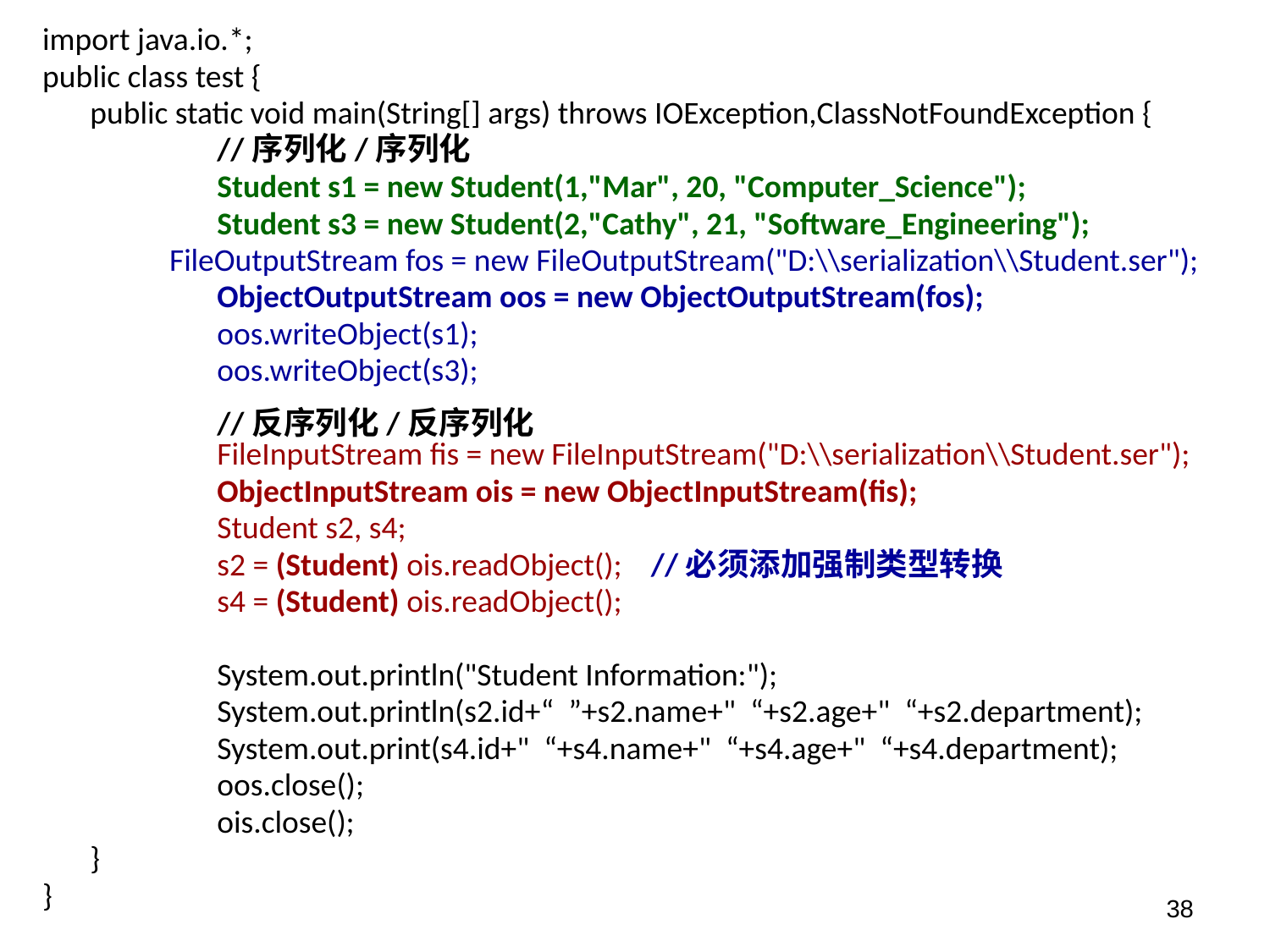

import java.io.*;
public class test {
	public static void main(String[] args) throws IOException,ClassNotFoundException {
		//序列化/序列化
		Student s1 = new Student(1,"Mar", 20, "Computer_Science");
		Student s3 = new Student(2,"Cathy", 21, "Software_Engineering");
	           FileOutputStream fos = new FileOutputStream("D:\\serialization\\Student.ser");
		ObjectOutputStream oos = new ObjectOutputStream(fos);
		oos.writeObject(s1);
		oos.writeObject(s3);

		//反序列化/反序列化
	FileInputStream fis = new FileInputStream("D:\\serialization\\Student.ser");
		ObjectInputStream ois = new ObjectInputStream(fis);
		Student s2, s4;
		s2 = (Student) ois.readObject();    //必须添加强制类型转换
		s4 = (Student) ois.readObject();

		System.out.println("Student Information:");
		System.out.println(s2.id+“  ”+s2.name+"  “+s2.age+"  “+s2.department);
		System.out.print(s4.id+"  “+s4.name+"  “+s4.age+"  “+s4.department);
		oos.close();
		ois.close();
	}
}
38